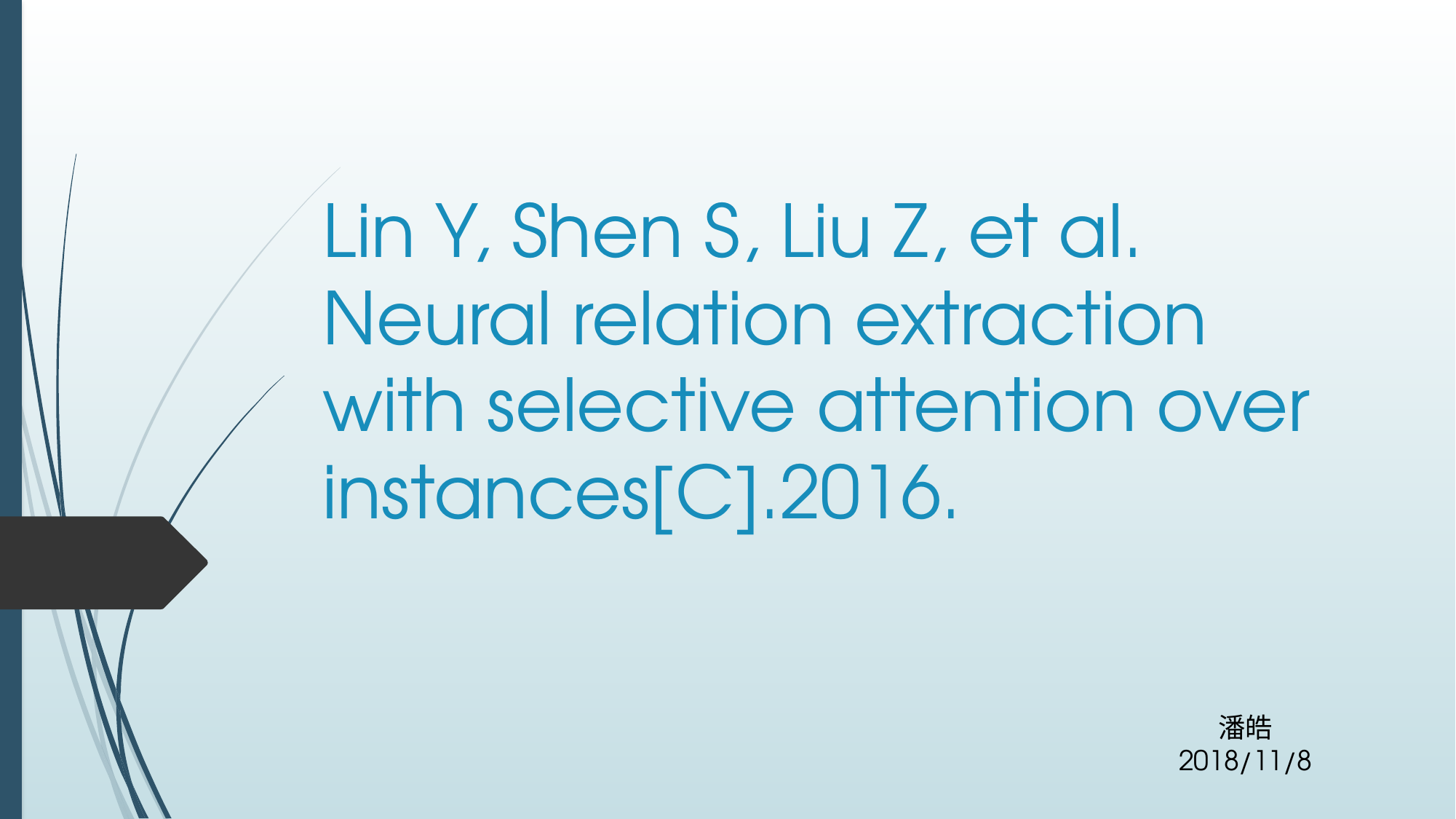

# Lin Y, Shen S, Liu Z, et al. Neural relation extraction with selective attention over instances[C].2016.
潘皓
2018/11/8